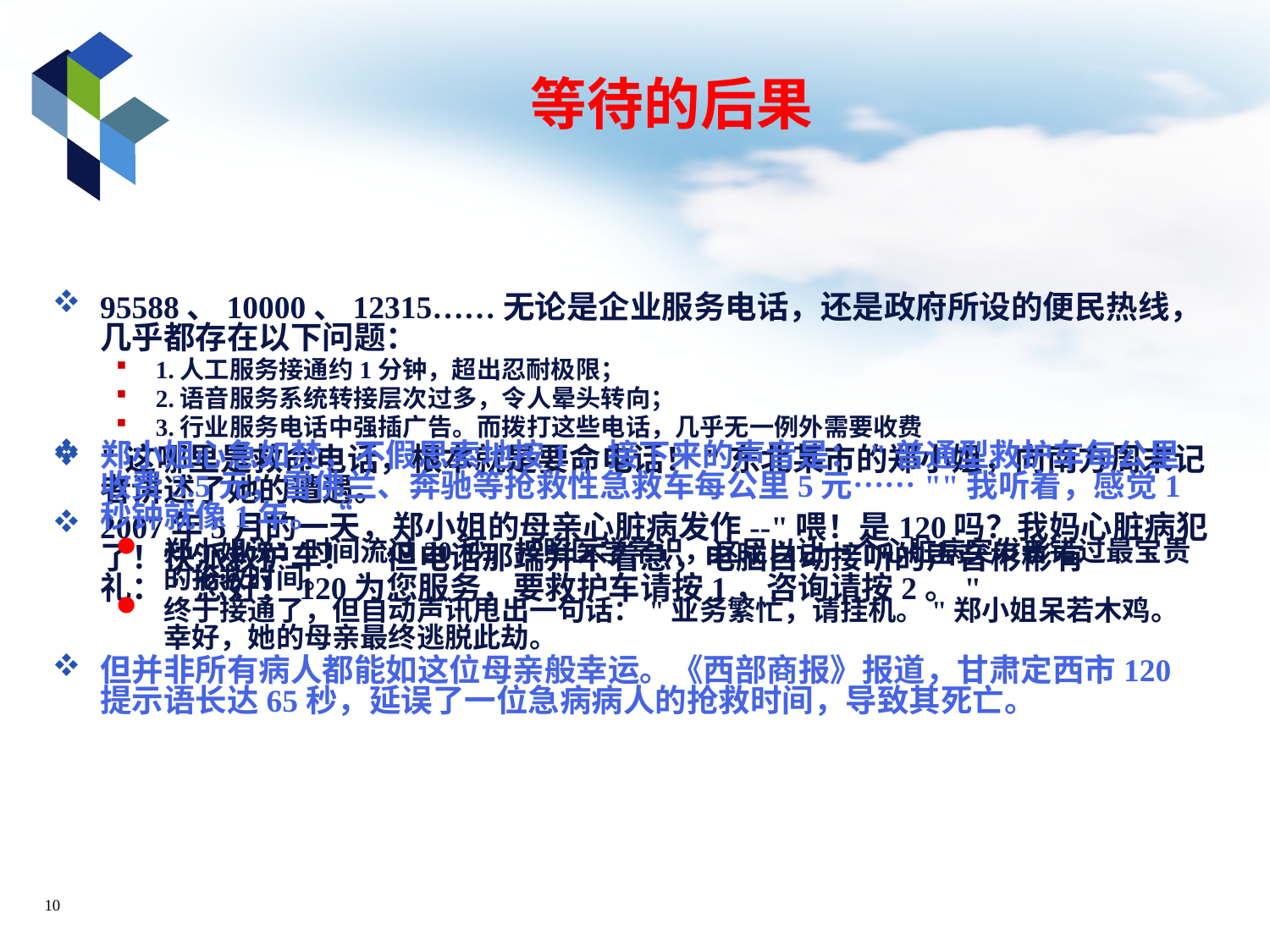

# 等待的后果
95588、10000、12315……无论是企业服务电话，还是政府所设的便民热线，几乎都存在以下问题：
1.人工服务接通约1分钟，超出忍耐极限；
2.语音服务系统转接层次过多，令人晕头转向；
3.行业服务电话中强插广告。而拨打这些电话，几乎无一例外需要收费
"这哪里是救命电话，根本就是要命电话！"东北某市的郑小姐，向南方周末记者讲述了她的遭遇。
2007年5月的一天，郑小姐的母亲心脏病发作--"喂！是120吗？我妈心脏病犯了！快派救护车！"但电话那端并不着急，电脑自动接听的声音彬彬有礼："您好！120为您服务，要救护车请按1，咨询请按2。"
郑小姐心急如焚，不假思索地按1，接下来的声音是："普通型救护车每公里收费3.5元；雪佛兰、奔驰等抢救性急救车每公里5元……""我听着，感觉1秒钟就像1年。“
郑小姐说：时间流过20秒，按照医学常识，这足以让一个心脏病突发者错过最宝贵的抢救时间。
终于接通了，但自动声讯甩出一句话："业务繁忙，请挂机。"郑小姐呆若木鸡。幸好，她的母亲最终逃脱此劫。
但并非所有病人都能如这位母亲般幸运。《西部商报》报道，甘肃定西市120提示语长达65秒，延误了一位急病病人的抢救时间，导致其死亡。
10